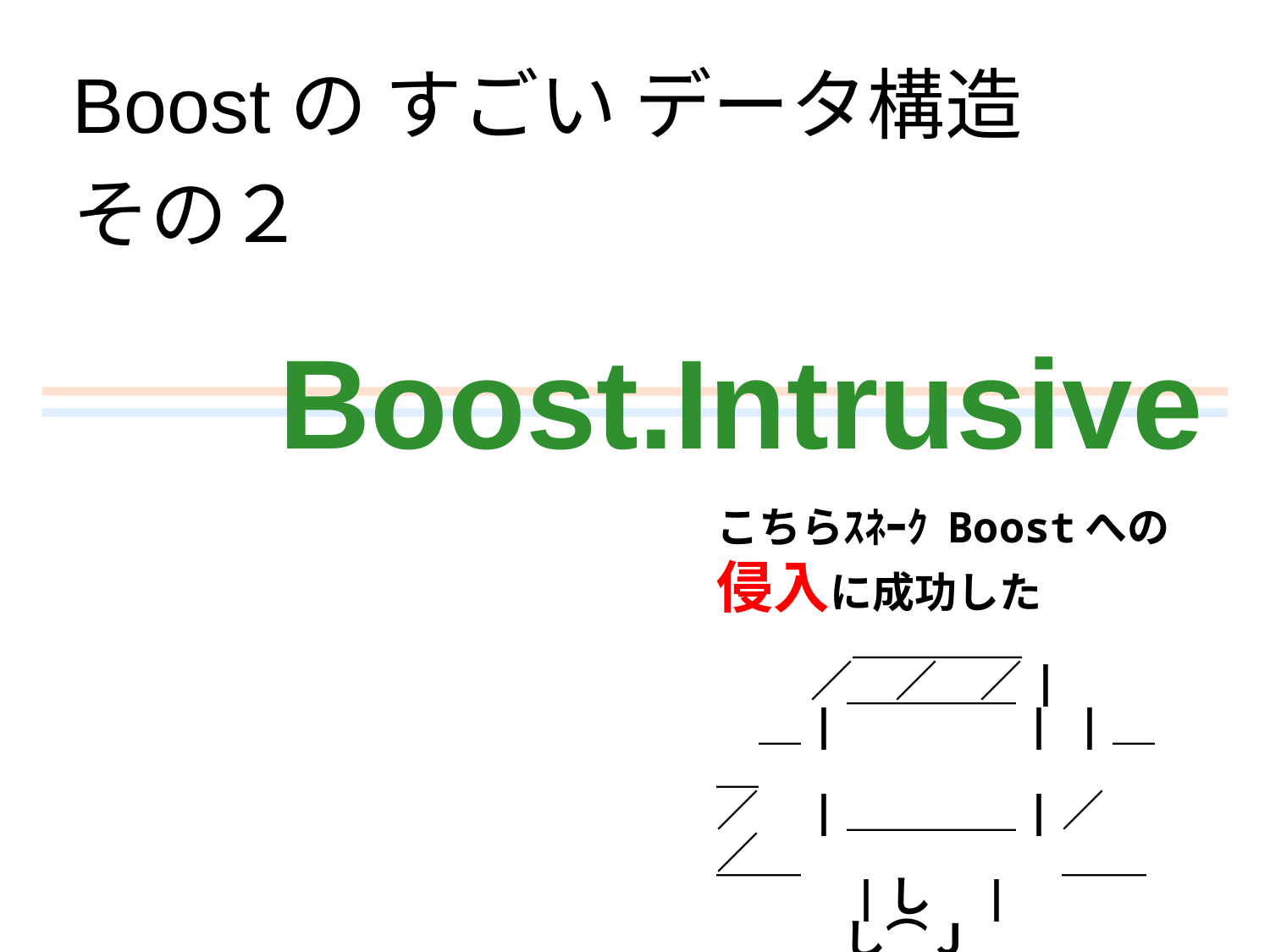

Boostの すごい データ構造
その２
# Boost.Intrusive
こちらｽﾈｰｸ Boostへの
侵入に成功した
　　　 ＿＿＿＿
　　 ／　／　／|
　＿|￣￣￣￣| |＿＿
／　|＿＿＿＿|／　／
￣￣　|し　|　￣￣
　　　し⌒Ｊ